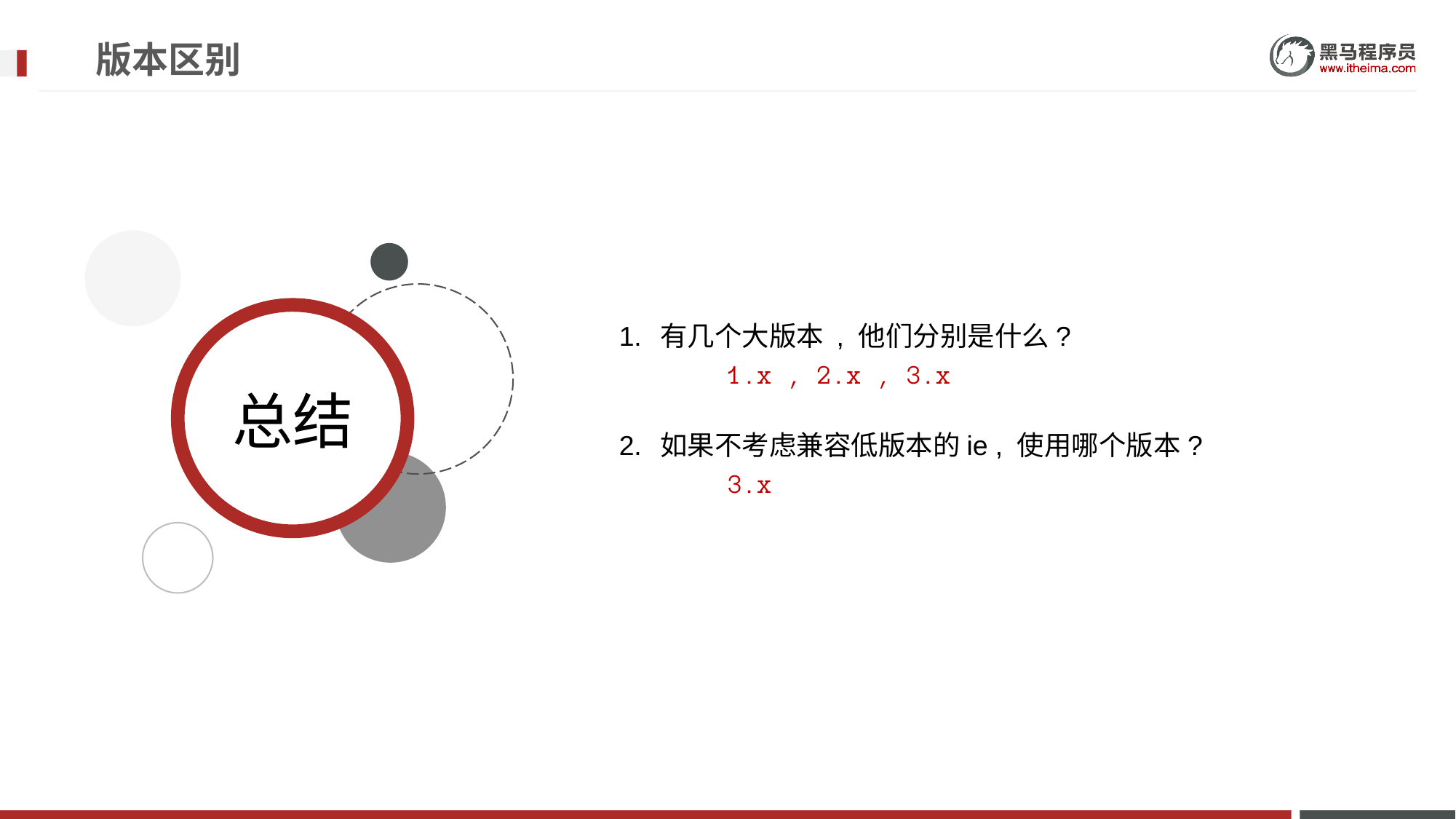

# 版本区别
有几个大版本 , 他们分别是什么?
	1.x , 2.x , 3.x
如果不考虑兼容低版本的ie , 使用哪个版本?
	3.x